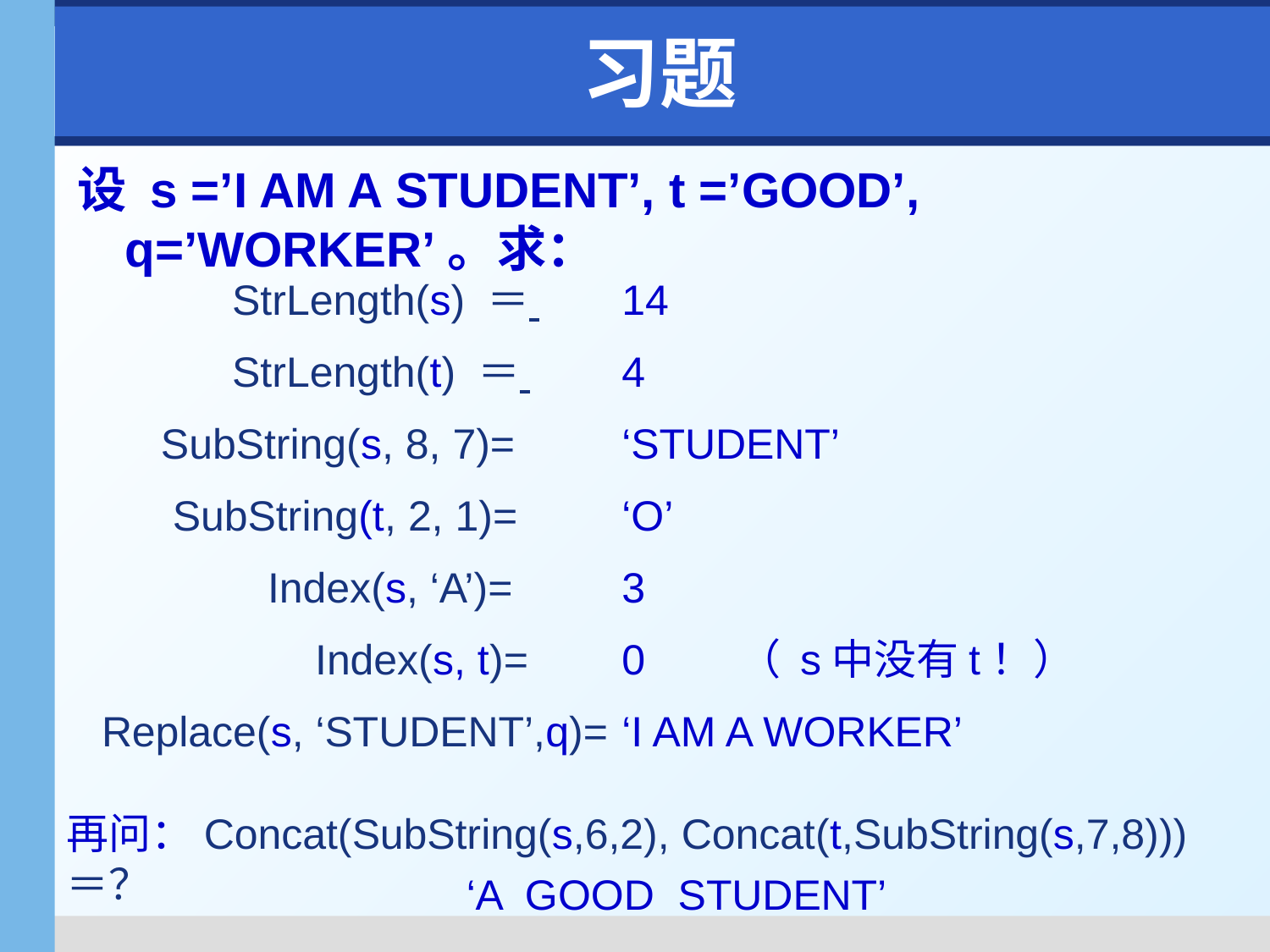

习题
设 s =’I AM A STUDENT’, t =’GOOD’, q=’WORKER’。求：
           StrLength(s) ＝
           StrLength(t) ＝
     SubString(s, 8, 7)=
      SubString(t, 2, 1)=
              Index(s, ‘A’)=
                  Index(s, t)=
Replace(s, ‘STUDENT’,q)=
14
4
‘STUDENT’
‘O’
3
0       （ s中没有t！）
‘I AM A WORKER’
再问：Concat(SubString(s,6,2), Concat(t,SubString(s,7,8))) ＝？
‘A  GOOD  STUDENT’